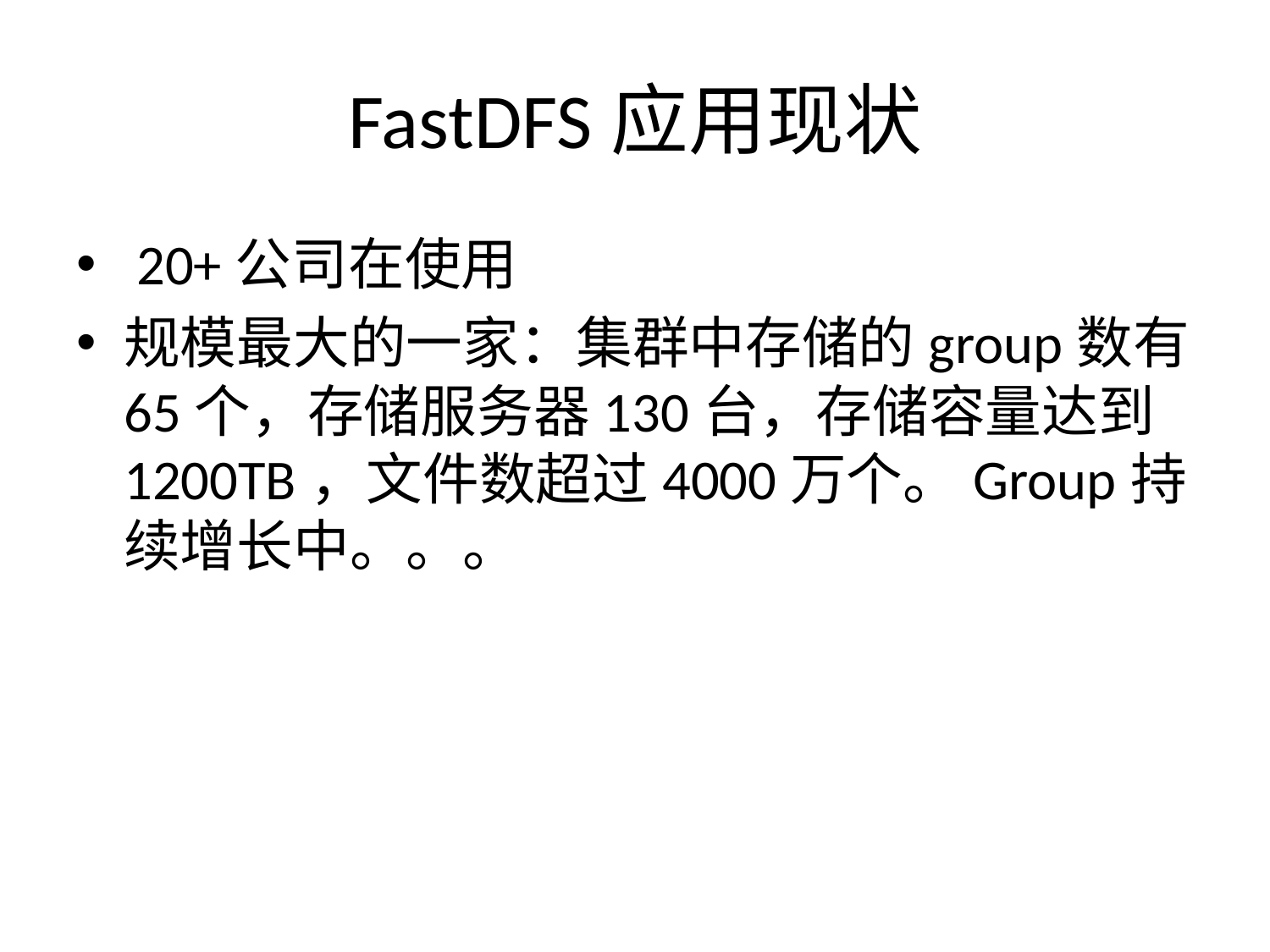

# FastDFS应用现状
 20+公司在使用
规模最大的一家：集群中存储的group数有65个，存储服务器130台，存储容量达到1200TB，文件数超过4000万个。Group持续增长中。。。